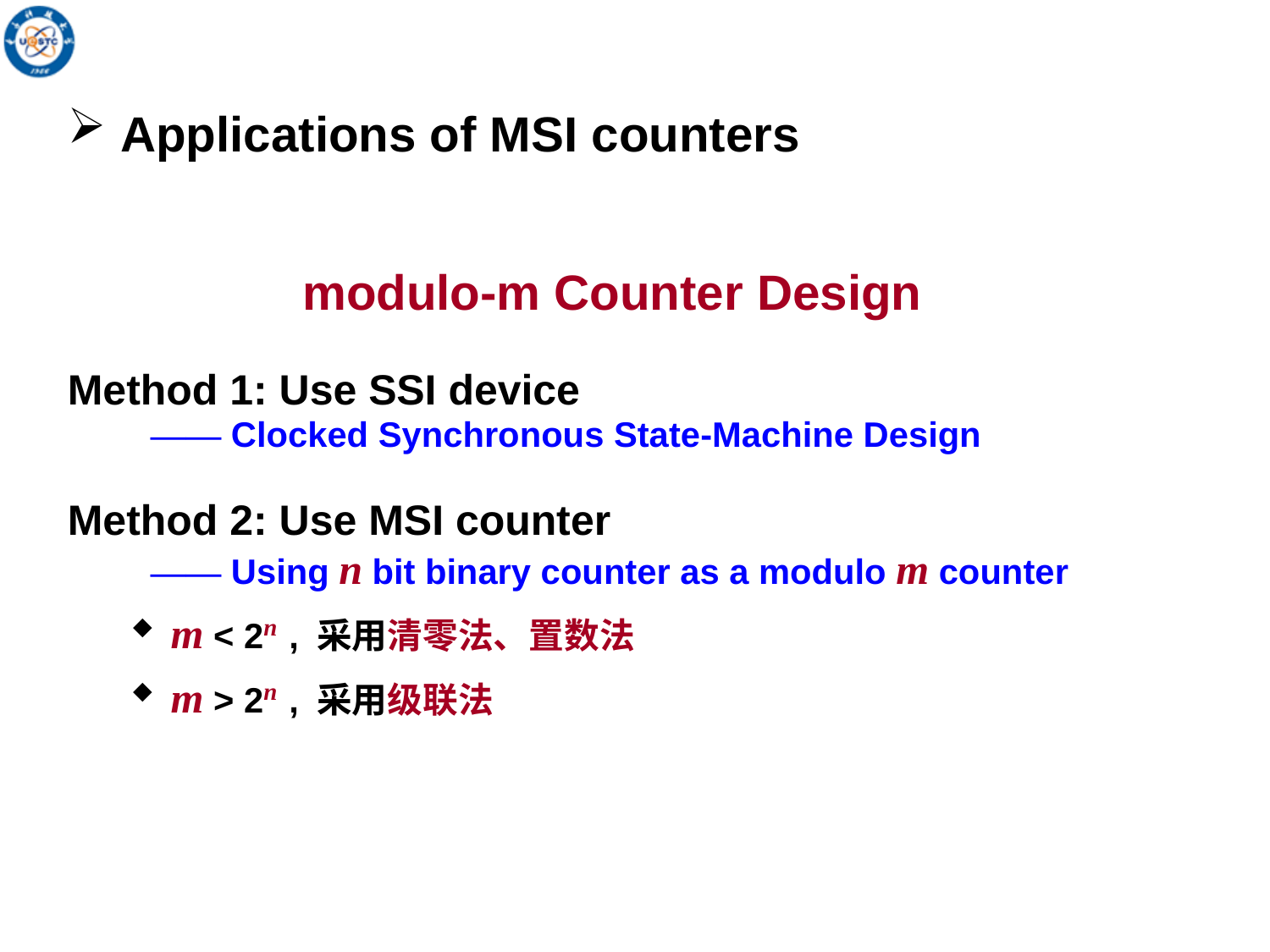

Applications of MSI counters
# modulo-m Counter Design
Method 1: Use SSI device
  —— Clocked Synchronous State-Machine Design

Method 2: Use MSI counter
  —— Using n bit binary counter as a modulo m counter
m < 2n  , 采用清零法、置数法
m > 2n  , 采用级联法